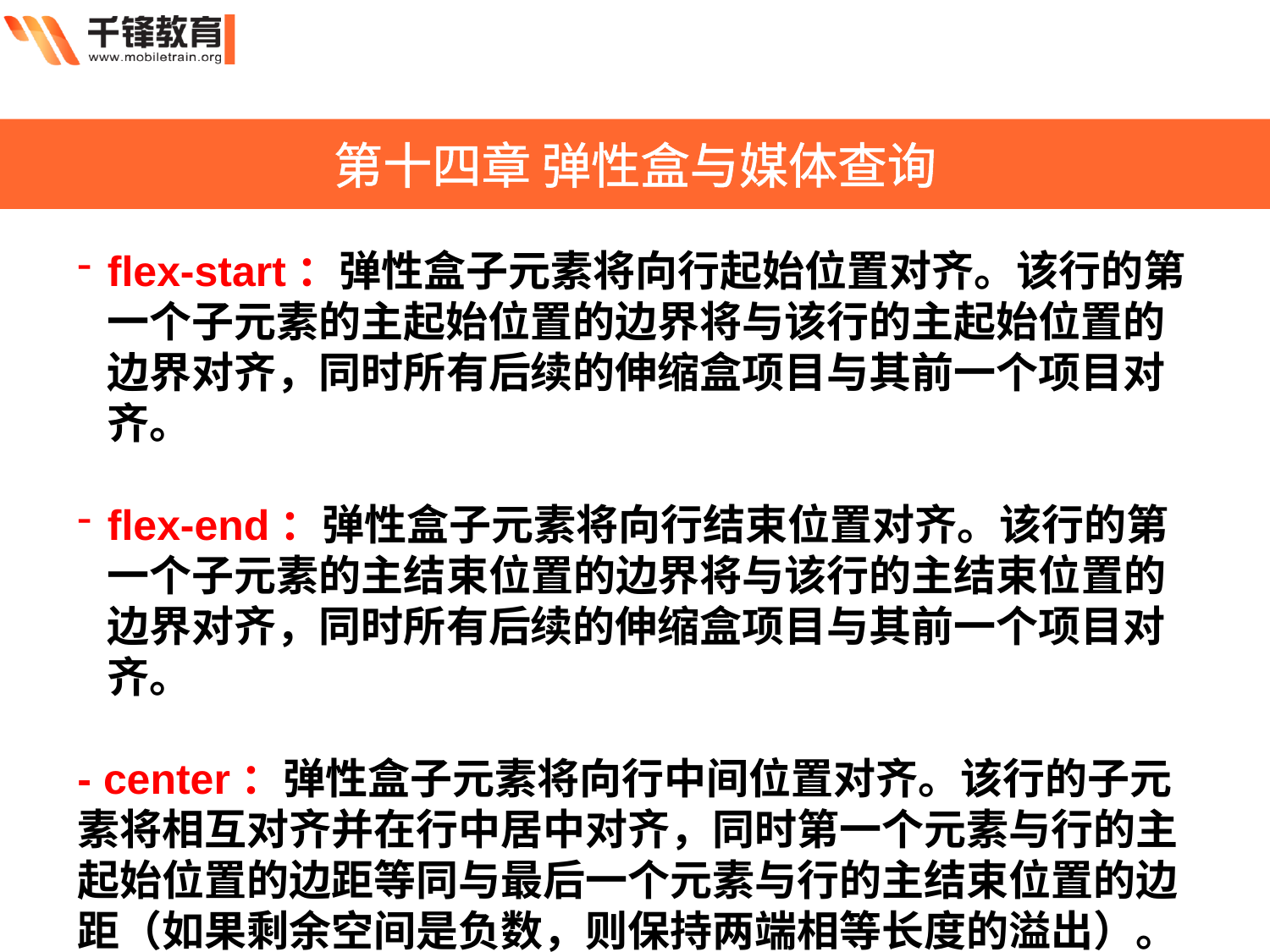

第十四章 弹性盒与媒体查询
flex-start：弹性盒子元素将向行起始位置对齐。该行的第一个子元素的主起始位置的边界将与该行的主起始位置的边界对齐，同时所有后续的伸缩盒项目与其前一个项目对齐。

flex-end：弹性盒子元素将向行结束位置对齐。该行的第一个子元素的主结束位置的边界将与该行的主结束位置的边界对齐，同时所有后续的伸缩盒项目与其前一个项目对齐。

- center：弹性盒子元素将向行中间位置对齐。该行的子元素将相互对齐并在行中居中对齐，同时第一个元素与行的主起始位置的边距等同与最后一个元素与行的主结束位置的边距（如果剩余空间是负数，则保持两端相等长度的溢出）。